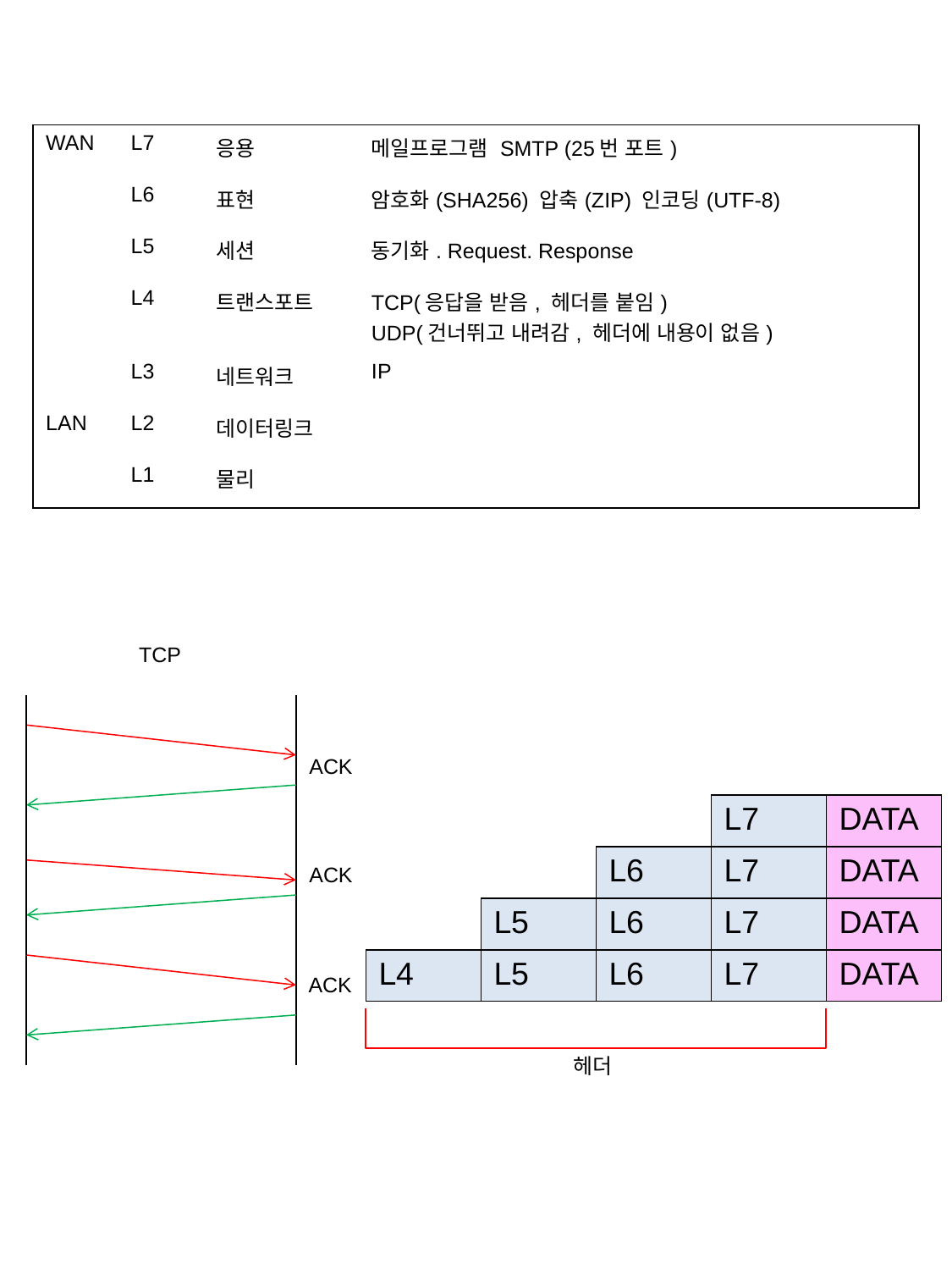

| WAN | L7 | 응용 | 메일프로그램 SMTP (25번 포트) |
| --- | --- | --- | --- |
|  | L6 | 표현 | 암호화(SHA256) 압축(ZIP) 인코딩(UTF-8) |
|  | L5 | 세션 | 동기화. Request. Response |
|  | L4 | 트랜스포트 | TCP(응답을 받음, 헤더를 붙임) UDP(건너뛰고 내려감, 헤더에 내용이 없음) |
|  | L3 | 네트워크 | IP |
| LAN | L2 | 데이터링크 |  |
|  | L1 | 물리 |  |
TCP
ACK
|  |  |  | L7 | DATA |
| --- | --- | --- | --- | --- |
|  |  | L6 | L7 | DATA |
|  | L5 | L6 | L7 | DATA |
| L4 | L5 | L6 | L7 | DATA |

ACK
ACK
헤더